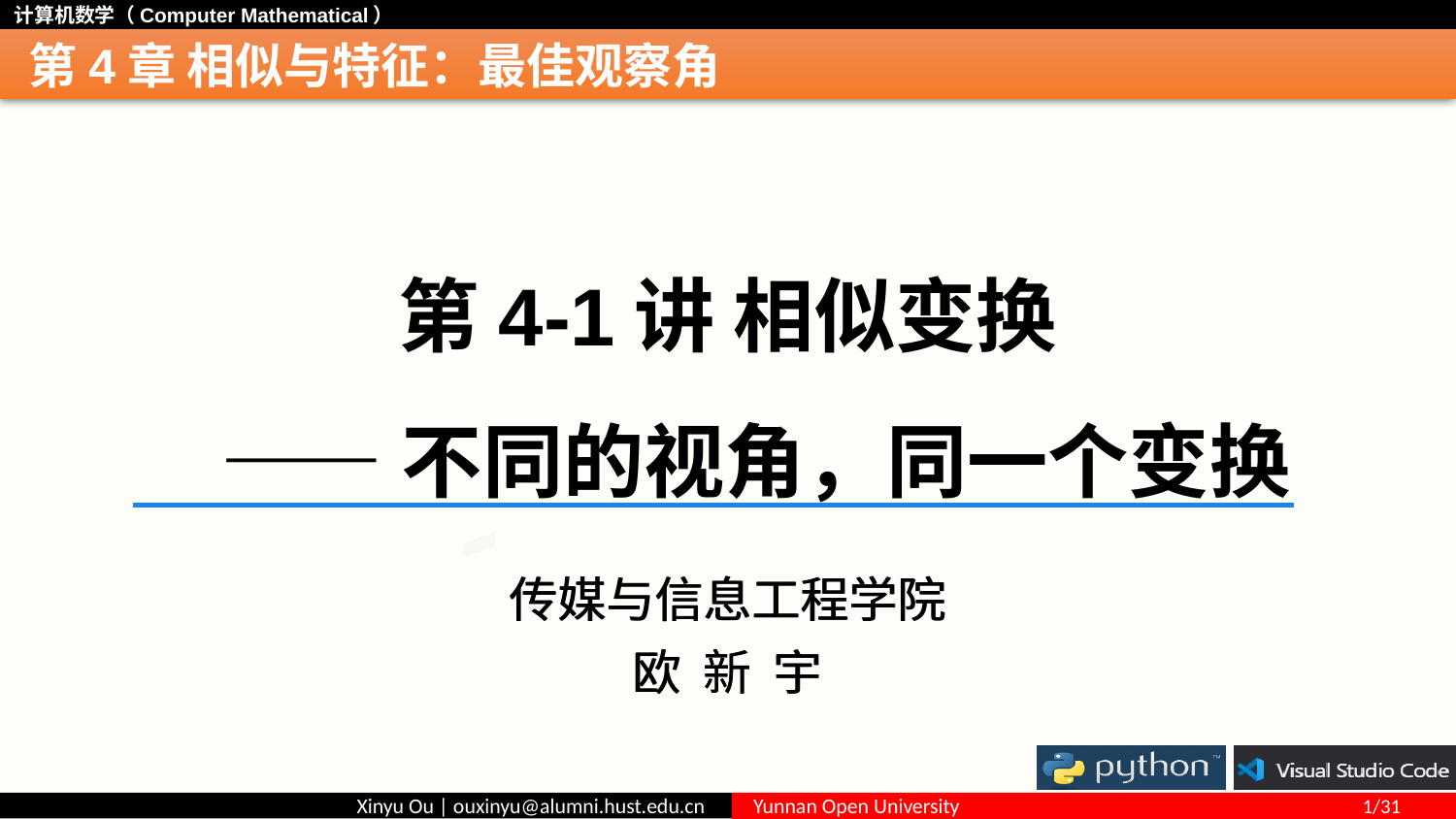

# 第4章 相似与特征：最佳观察角
第4-1讲 相似变换
   ——不同的视角，同一个变换

传媒与信息工程学院
欧  新  宇